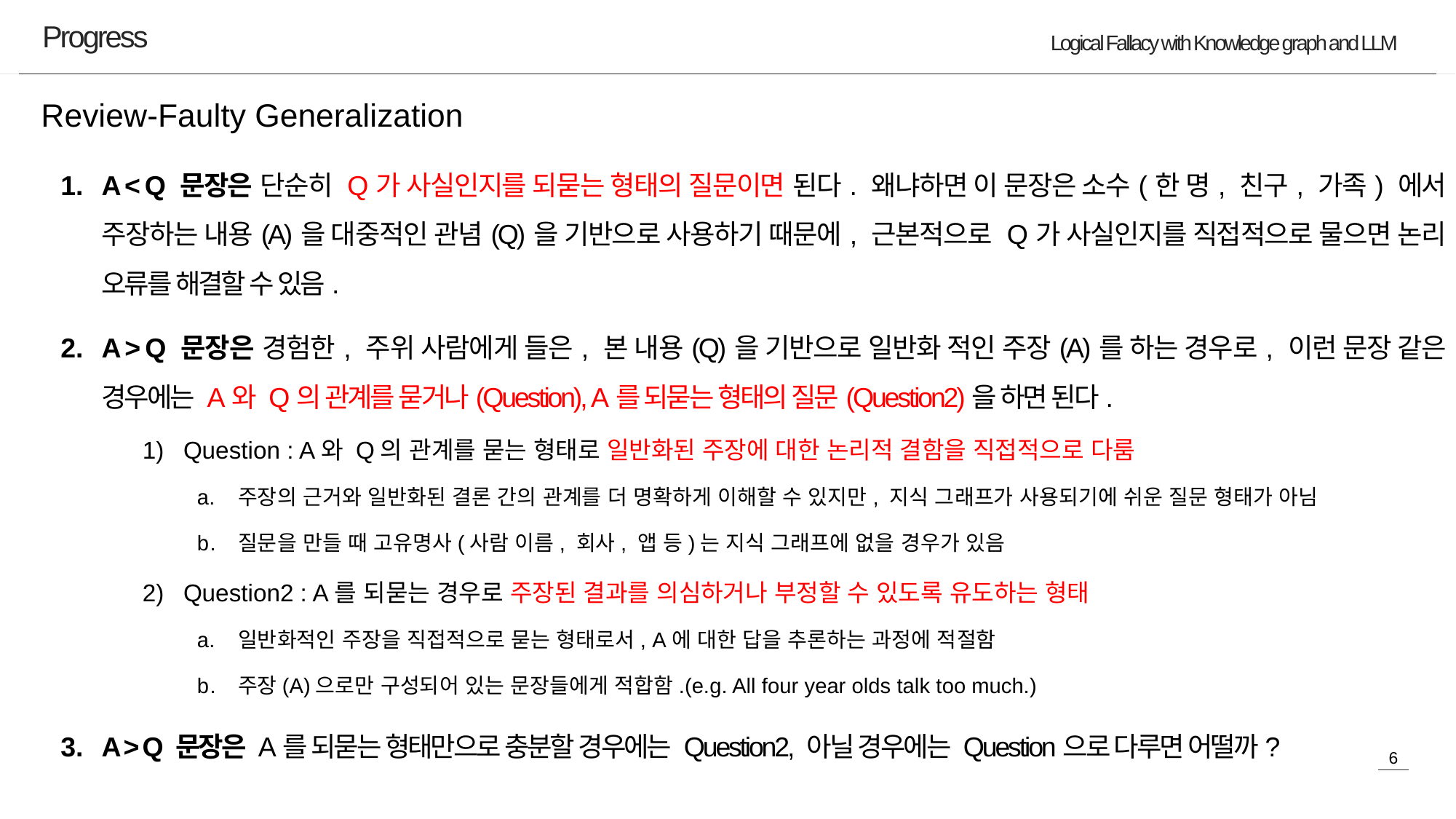

Progress
Review-Faulty Generalization
A < Q 문장은 단순히 Q가 사실인지를 되묻는 형태의 질문이면 된다. 왜냐하면 이 문장은 소수(한 명, 친구, 가족) 에서 주장하는 내용(A)을 대중적인 관념(Q)을 기반으로 사용하기 때문에, 근본적으로 Q가 사실인지를 직접적으로 물으면 논리 오류를 해결할 수 있음.
A > Q 문장은 경험한, 주위 사람에게 들은, 본 내용(Q)을 기반으로 일반화 적인 주장(A)를 하는 경우로, 이런 문장 같은 경우에는 A와 Q의 관계를 묻거나(Question), A를 되묻는 형태의 질문(Question2)을 하면 된다.
Question : A와 Q의 관계를 묻는 형태로 일반화된 주장에 대한 논리적 결함을 직접적으로 다룸
주장의 근거와 일반화된 결론 간의 관계를 더 명확하게 이해할 수 있지만, 지식 그래프가 사용되기에 쉬운 질문 형태가 아님
질문을 만들 때 고유명사(사람 이름, 회사, 앱 등)는 지식 그래프에 없을 경우가 있음
Question2 : A를 되묻는 경우로 주장된 결과를 의심하거나 부정할 수 있도록 유도하는 형태
일반화적인 주장을 직접적으로 묻는 형태로서, A에 대한 답을 추론하는 과정에 적절함
주장(A)으로만 구성되어 있는 문장들에게 적합함.(e.g. All four year olds talk too much.)
A > Q 문장은 A를 되묻는 형태만으로 충분할 경우에는 Question2, 아닐 경우에는 Question으로 다루면 어떨까?